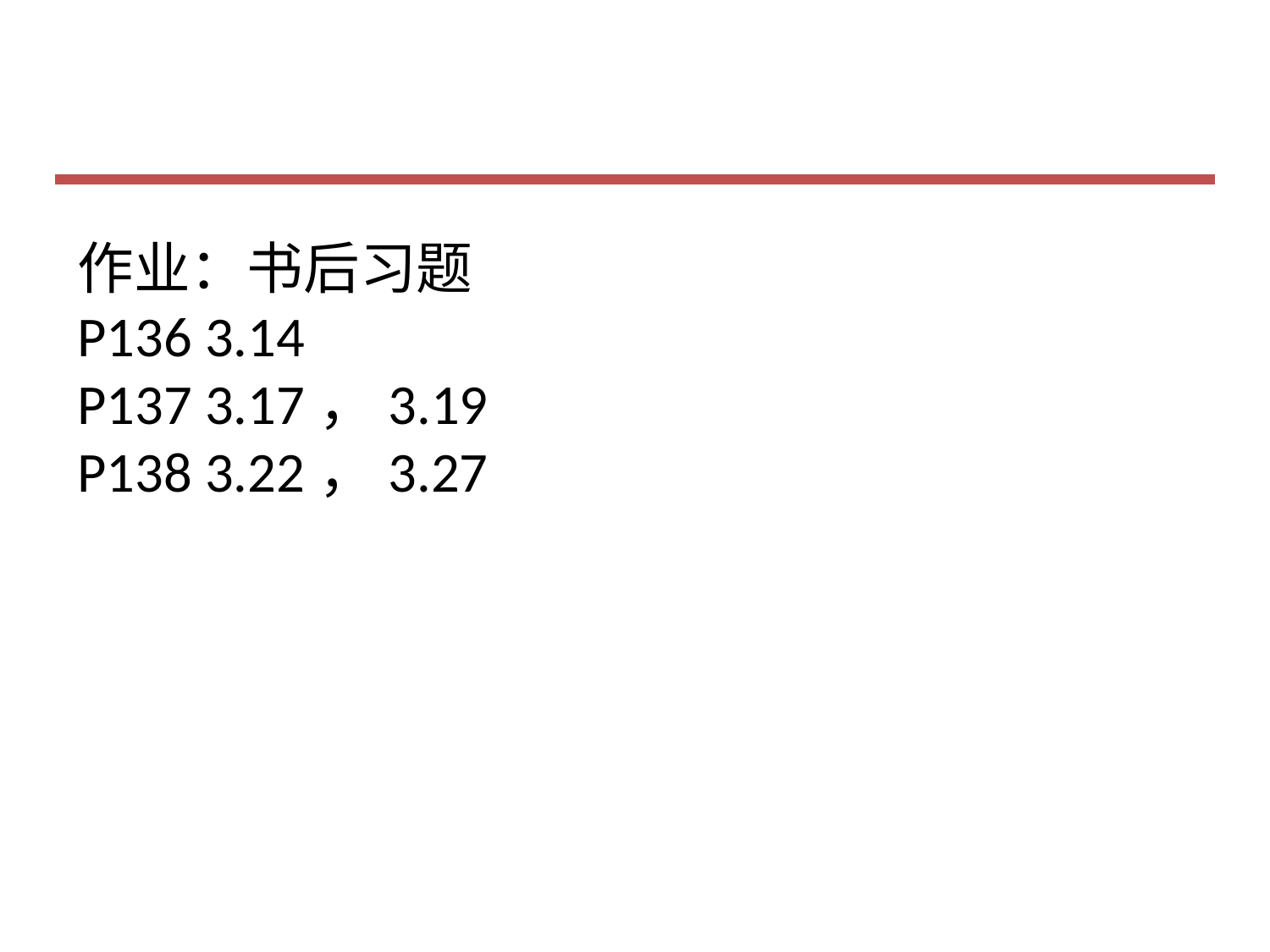

作业：书后习题
P136 3.14
P137 3.17，3.19
P138 3.22，3.27